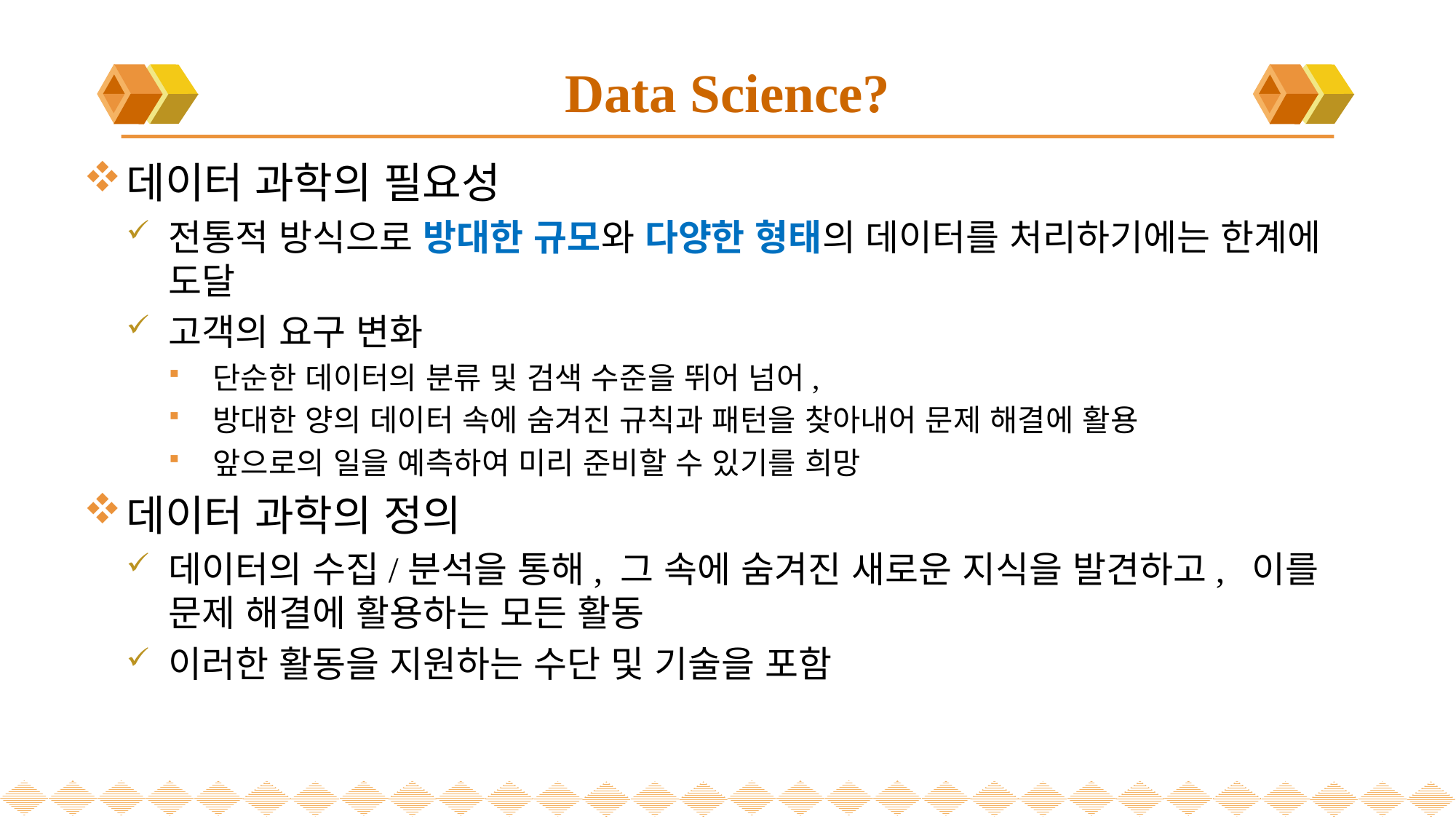

# Data Science?
데이터 과학의 필요성
전통적 방식으로 방대한 규모와 다양한 형태의 데이터를 처리하기에는 한계에 도달
고객의 요구 변화
단순한 데이터의 분류 및 검색 수준을 뛰어 넘어,
방대한 양의 데이터 속에 숨겨진 규칙과 패턴을 찾아내어 문제 해결에 활용
앞으로의 일을 예측하여 미리 준비할 수 있기를 희망
데이터 과학의 정의
데이터의 수집/분석을 통해, 그 속에 숨겨진 새로운 지식을 발견하고,  이를 문제 해결에 활용하는 모든 활동
이러한 활동을 지원하는 수단 및 기술을 포함